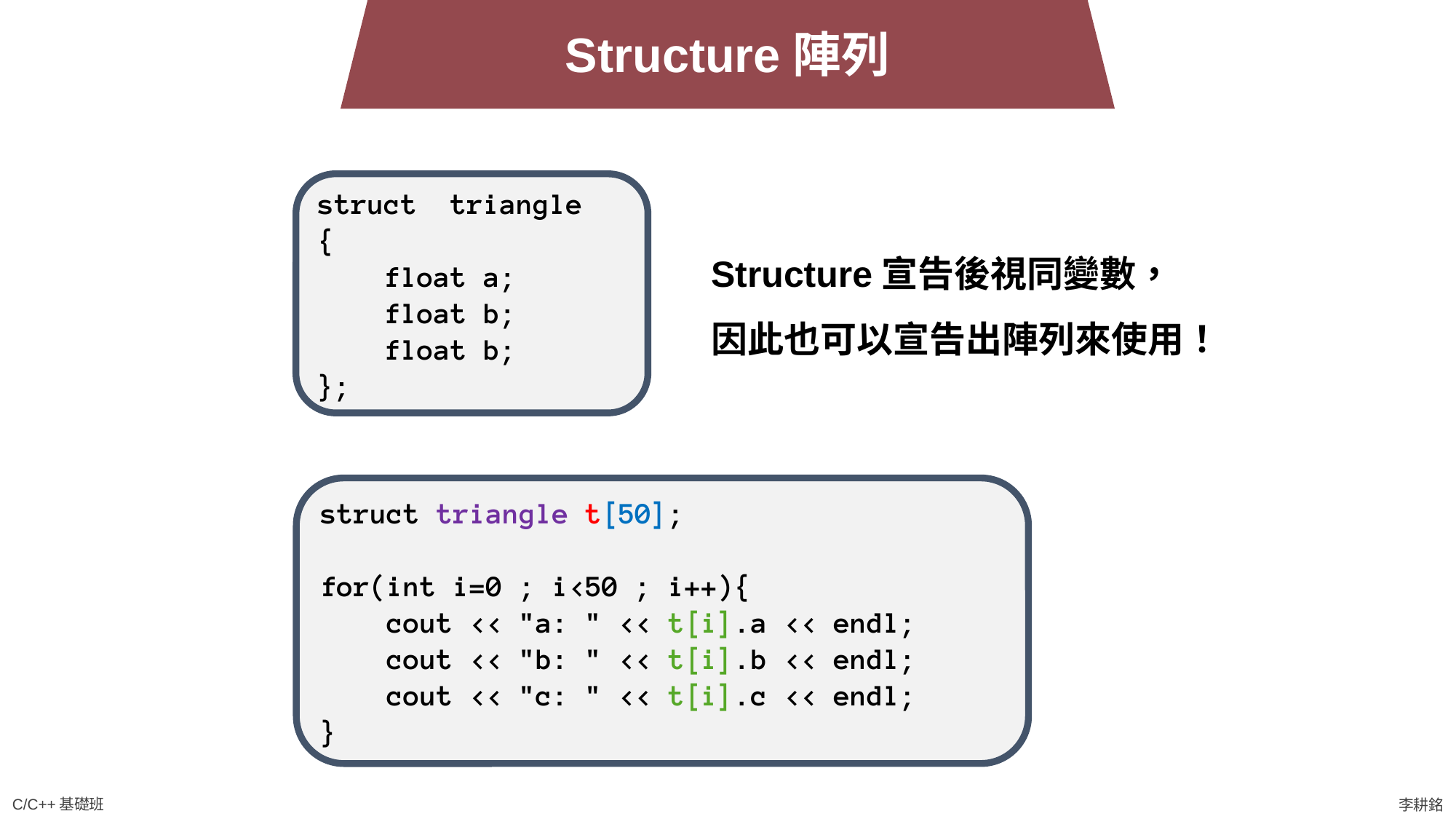

Structure陣列
struct  triangle
{
    float a;
    float b;
    float b;
};
Structure宣告後視同變數，因此也可以宣告出陣列來使用！
struct triangle t[50];

for(int i=0 ; i<50 ; i++){
    cout << "a: " << t[i].a << endl;
    cout << "b: " << t[i].b << endl;
    cout << "c: " << t[i].c << endl;
}
C/C++基礎班
李耕銘